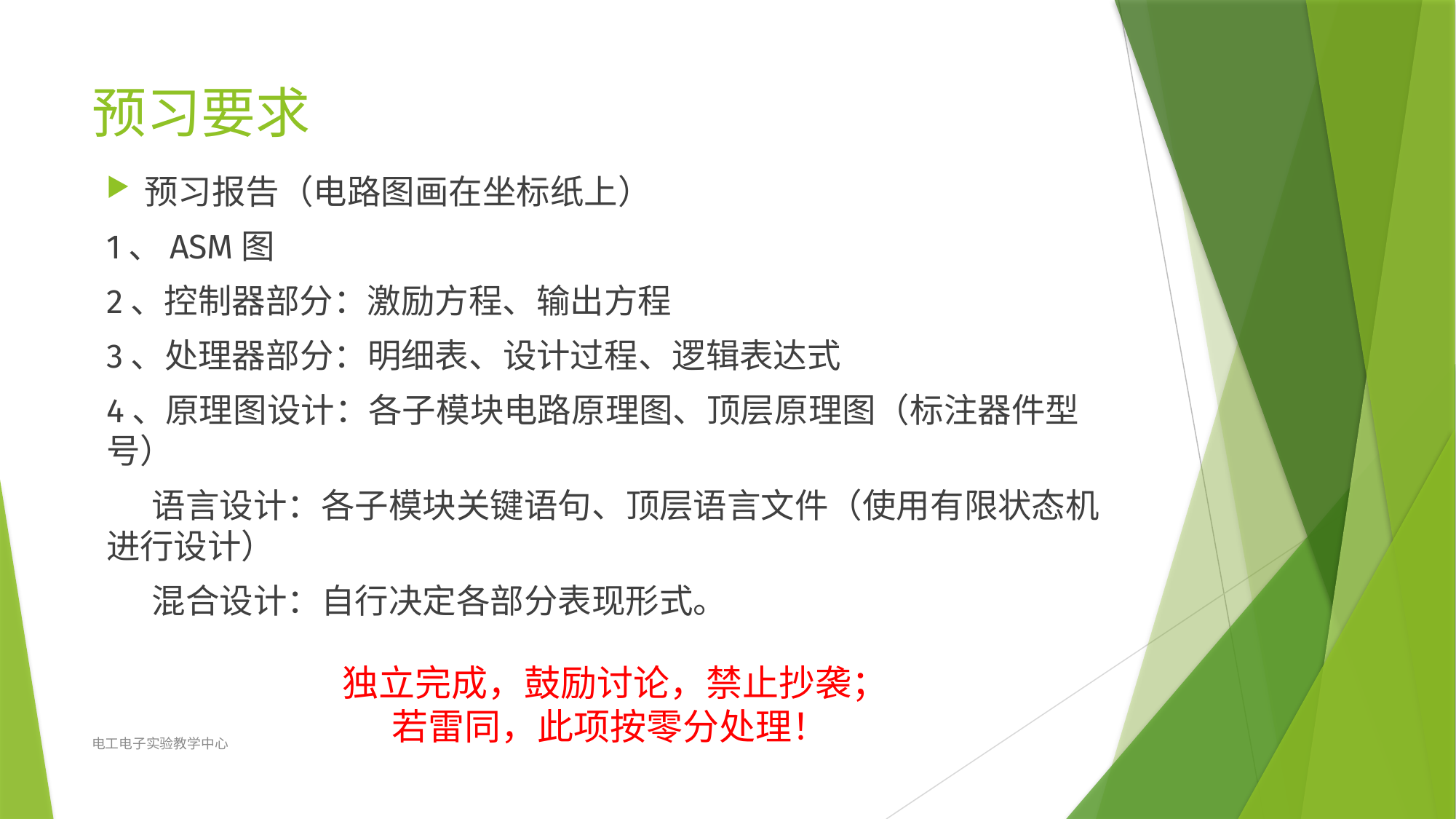

# 预习要求
预习报告（电路图画在坐标纸上）
1、ASM图
2、控制器部分：激励方程、输出方程
3、处理器部分：明细表、设计过程、逻辑表达式
4、原理图设计：各子模块电路原理图、顶层原理图（标注器件型号）
     语言设计：各子模块关键语句、顶层语言文件（使用有限状态机进行设计）
     混合设计：自行决定各部分表现形式。
独立完成，鼓励讨论，禁止抄袭；
     若雷同，此项按零分处理！
电工电子实验教学中心